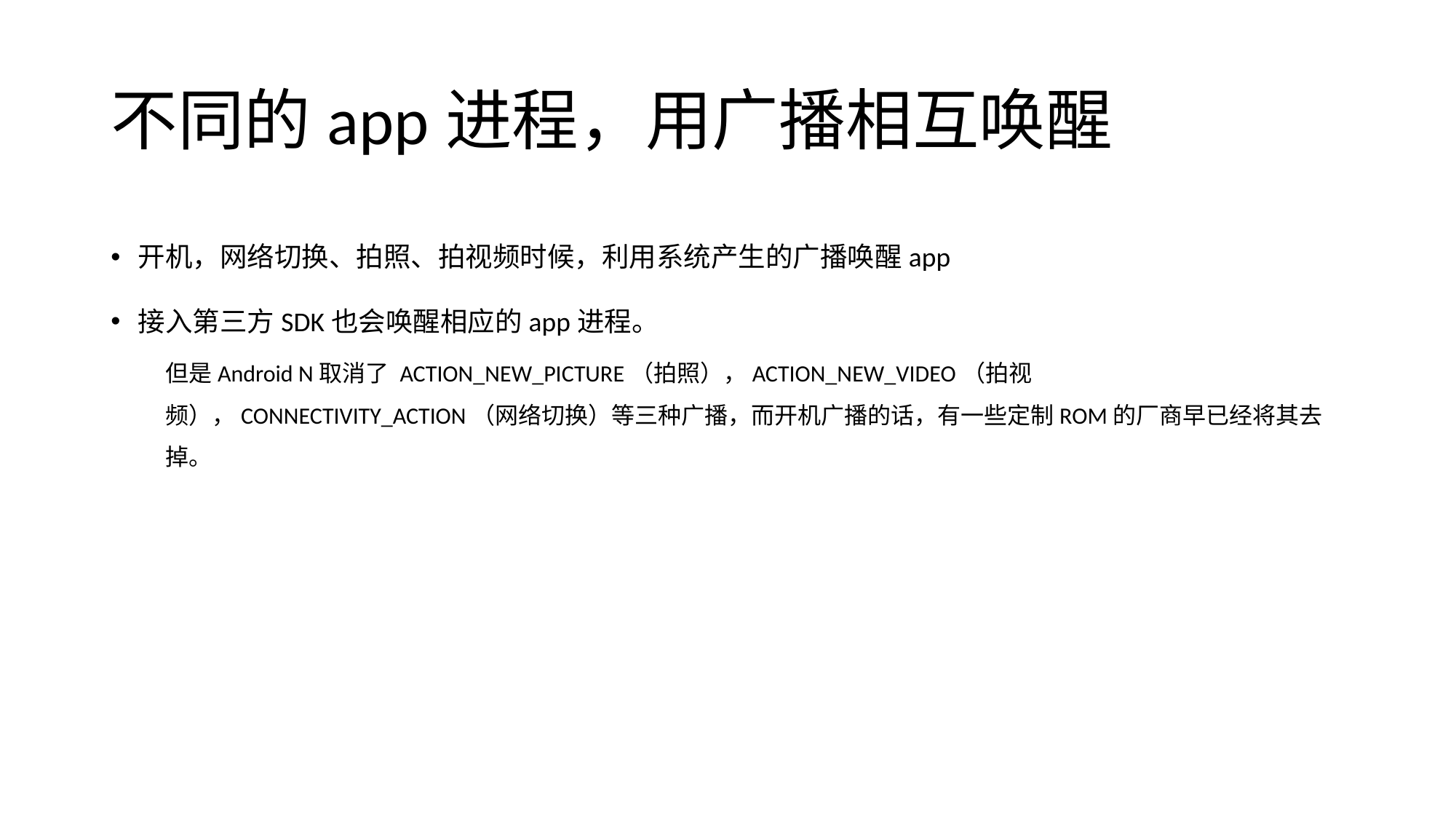

# 不同的app进程，用广播相互唤醒
开机，网络切换、拍照、拍视频时候，利用系统产生的广播唤醒app
接入第三方SDK也会唤醒相应的app进程。
但是Android N取消了 ACTION_NEW_PICTURE（拍照），ACTION_NEW_VIDEO（拍视频），CONNECTIVITY_ACTION（网络切换）等三种广播，而开机广播的话，有一些定制ROM的厂商早已经将其去掉。